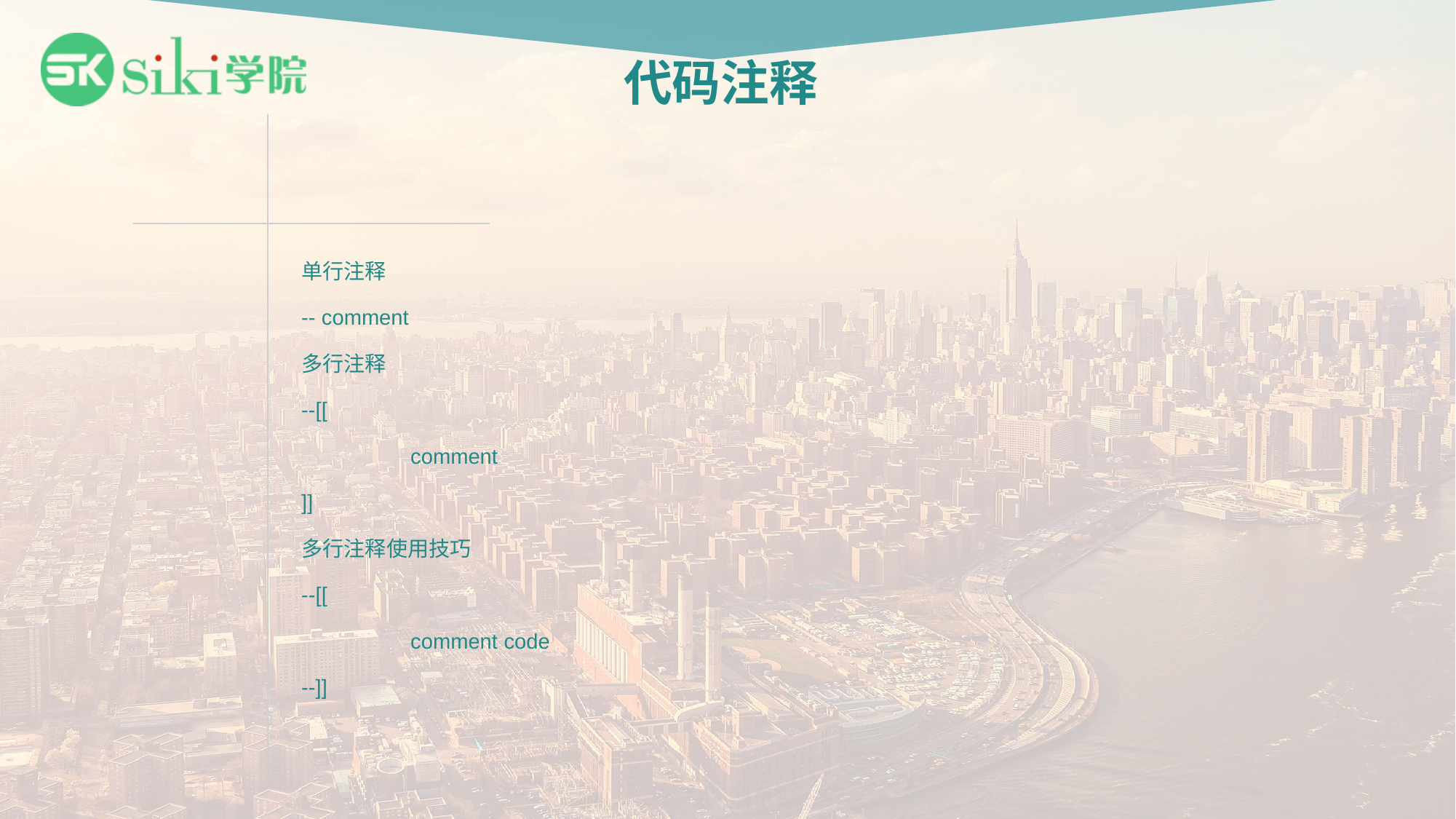

# 代码注释
单行注释
-- comment
多行注释
--[[
	comment
]]
多行注释使用技巧
--[[
	comment code
--]]